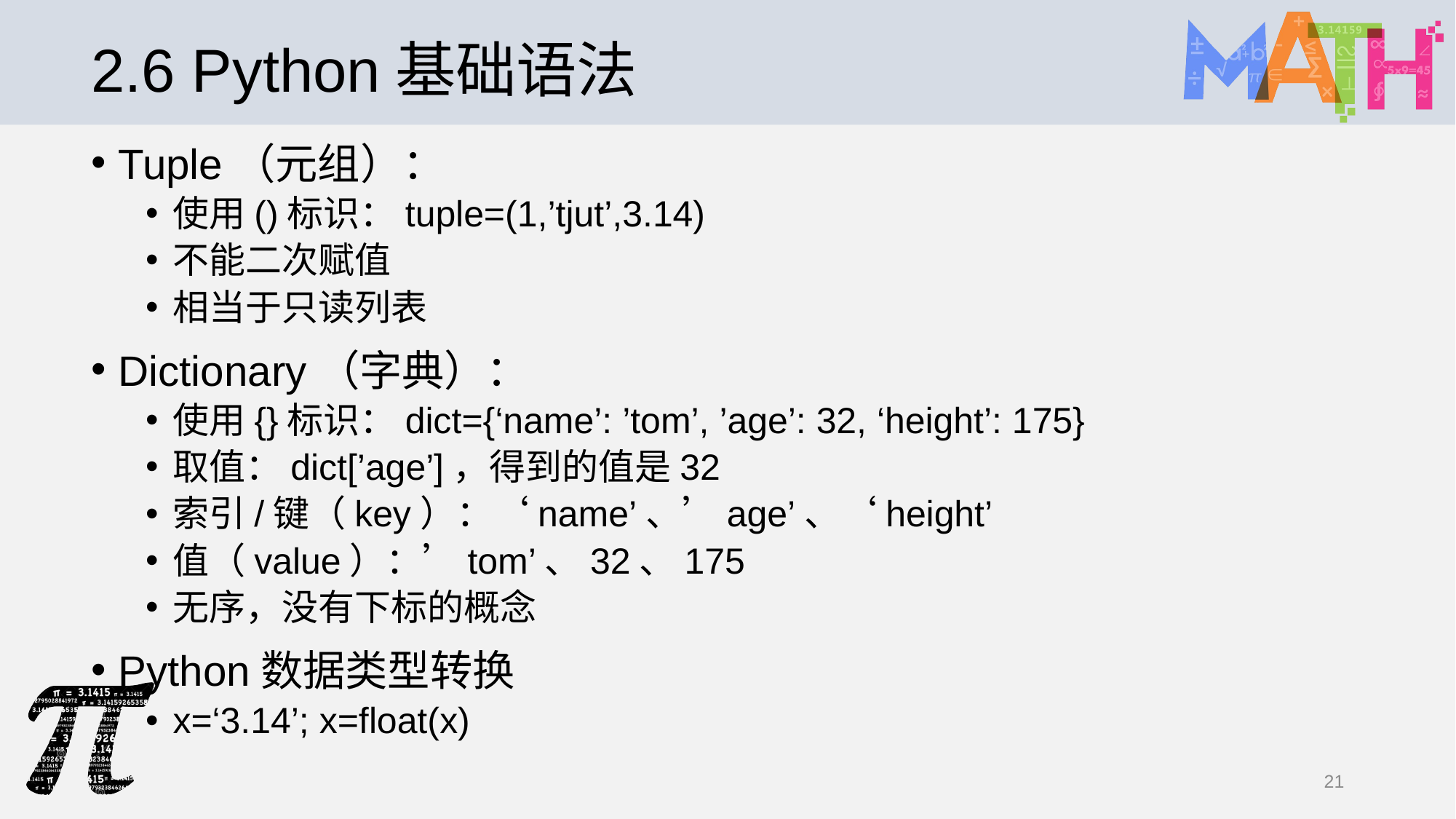

# 2.6 Python基础语法
Tuple（元组）：
使用()标识：tuple=(1,’tjut’,3.14)
不能二次赋值
相当于只读列表
Dictionary（字典）：
使用{}标识：dict={‘name’: ’tom’, ’age’: 32, ‘height’: 175}
取值：dict[’age’]，得到的值是32
索引/键（key）：‘name’、’age’、‘height’
值（value）：’tom’、32、175
无序，没有下标的概念
Python数据类型转换
x=‘3.14’; x=float(x)
21